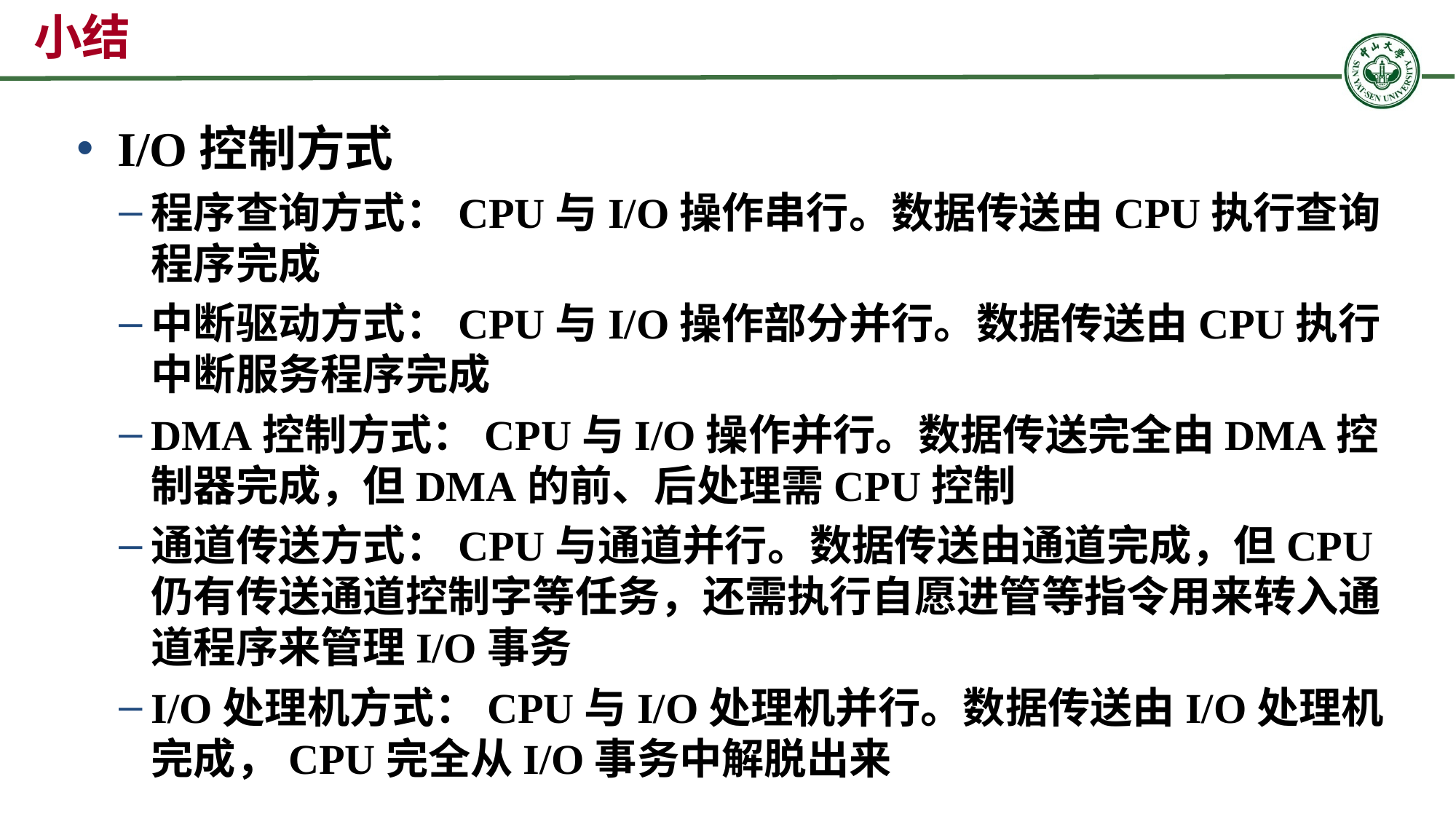

小结
I/O控制方式
程序查询方式：CPU与I/O操作串行。数据传送由CPU执行查询程序完成
中断驱动方式：CPU与I/O操作部分并行。数据传送由CPU执行中断服务程序完成
DMA控制方式：CPU与I/O操作并行。数据传送完全由DMA控制器完成，但DMA的前、后处理需CPU控制
通道传送方式：CPU与通道并行。数据传送由通道完成，但CPU仍有传送通道控制字等任务，还需执行自愿进管等指令用来转入通道程序来管理I/O事务
I/O处理机方式：CPU与I/O处理机并行。数据传送由I/O处理机完成，CPU完全从I/O事务中解脱出来